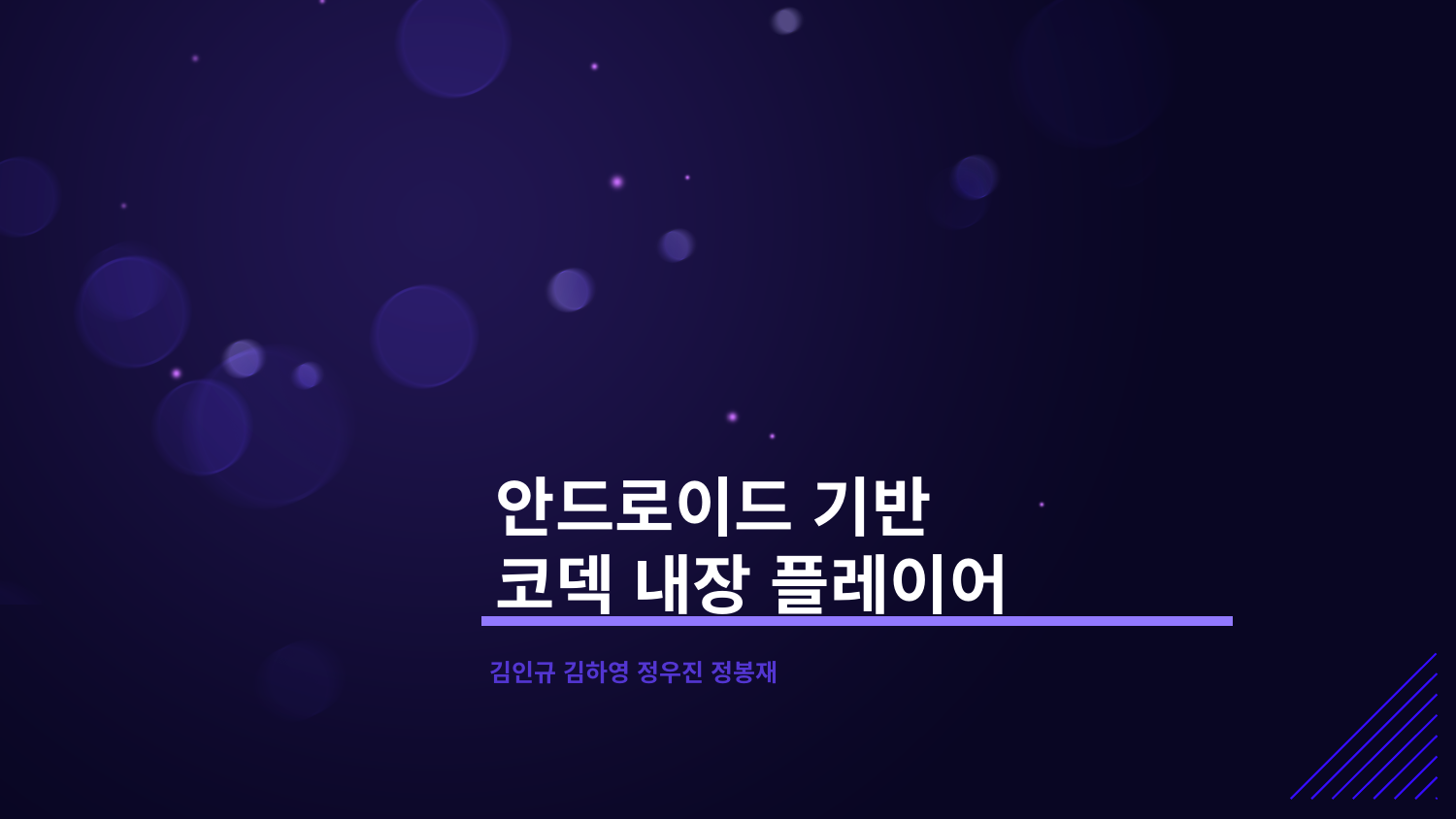

# 안드로이드 기반 코덱 내장 플레이어
김인규 김하영 정우진 정봉재